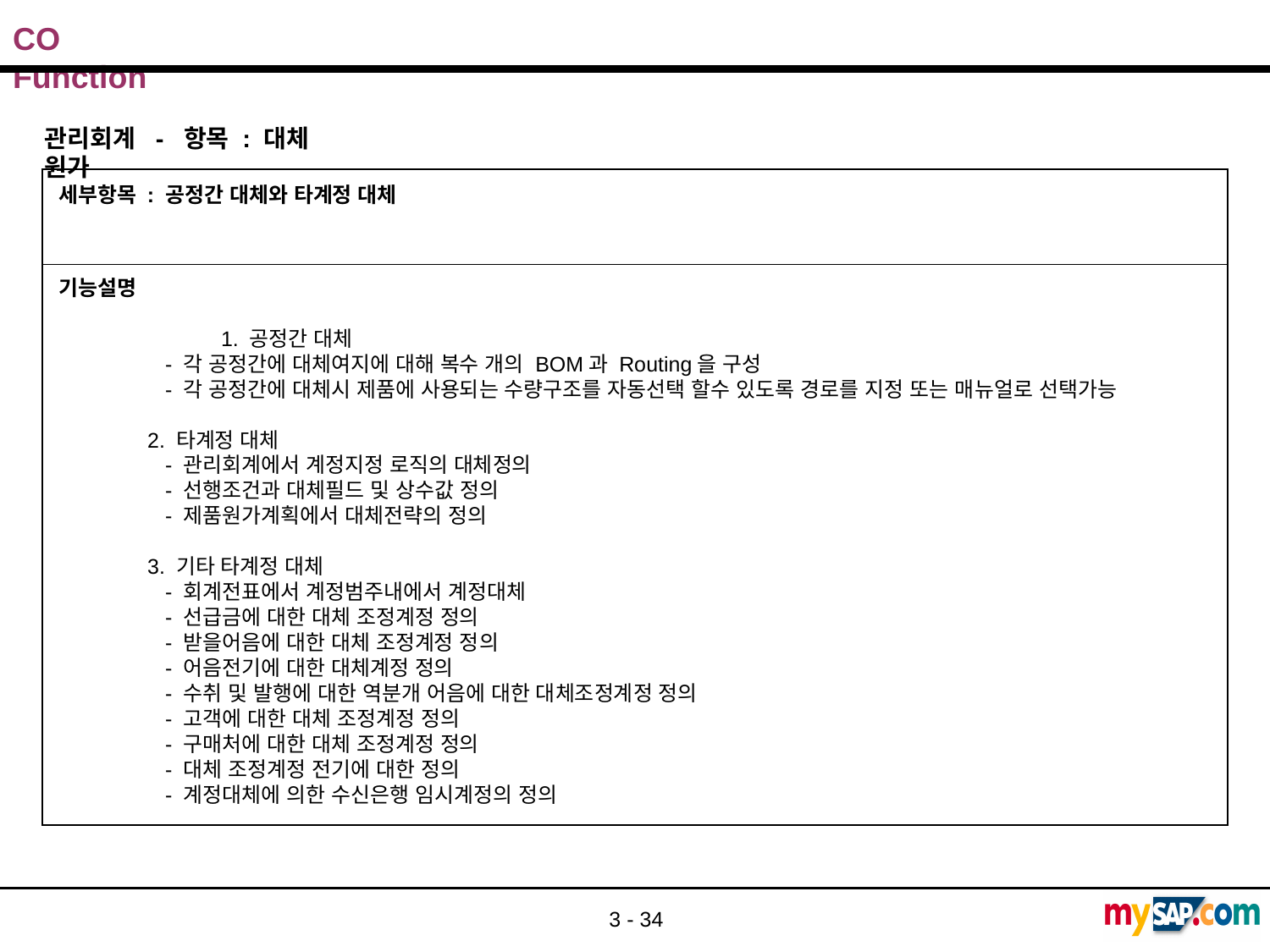

관리회계  -  항목 : 대체 원가

세부항목 : 공정간 대체와 타계정 대체

기능설명

	      1. 공정간 대체
                  - 각 공정간에 대체여지에 대해 복수 개의 BOM과 Routing을 구성
                  - 각 공정간에 대체시 제품에 사용되는 수량구조를 자동선택 할수 있도록 경로를 지정 또는 매뉴얼로 선택가능

               2. 타계정 대체
                  - 관리회계에서 계정지정 로직의 대체정의
                  - 선행조건과 대체필드 및 상수값 정의
                  - 제품원가계획에서 대체전략의 정의

               3. 기타 타계정 대체
                  - 회계전표에서 계정범주내에서 계정대체
                  - 선급금에 대한 대체 조정계정 정의
                  - 받을어음에 대한 대체 조정계정 정의
                  - 어음전기에 대한 대체계정 정의
                  - 수취 및 발행에 대한 역분개 어음에 대한 대체조정계정 정의
                  - 고객에 대한 대체 조정계정 정의
                  - 구매처에 대한 대체 조정계정 정의
                  - 대체 조정계정 전기에 대한 정의
                  - 계정대체에 의한 수신은행 임시계정의 정의